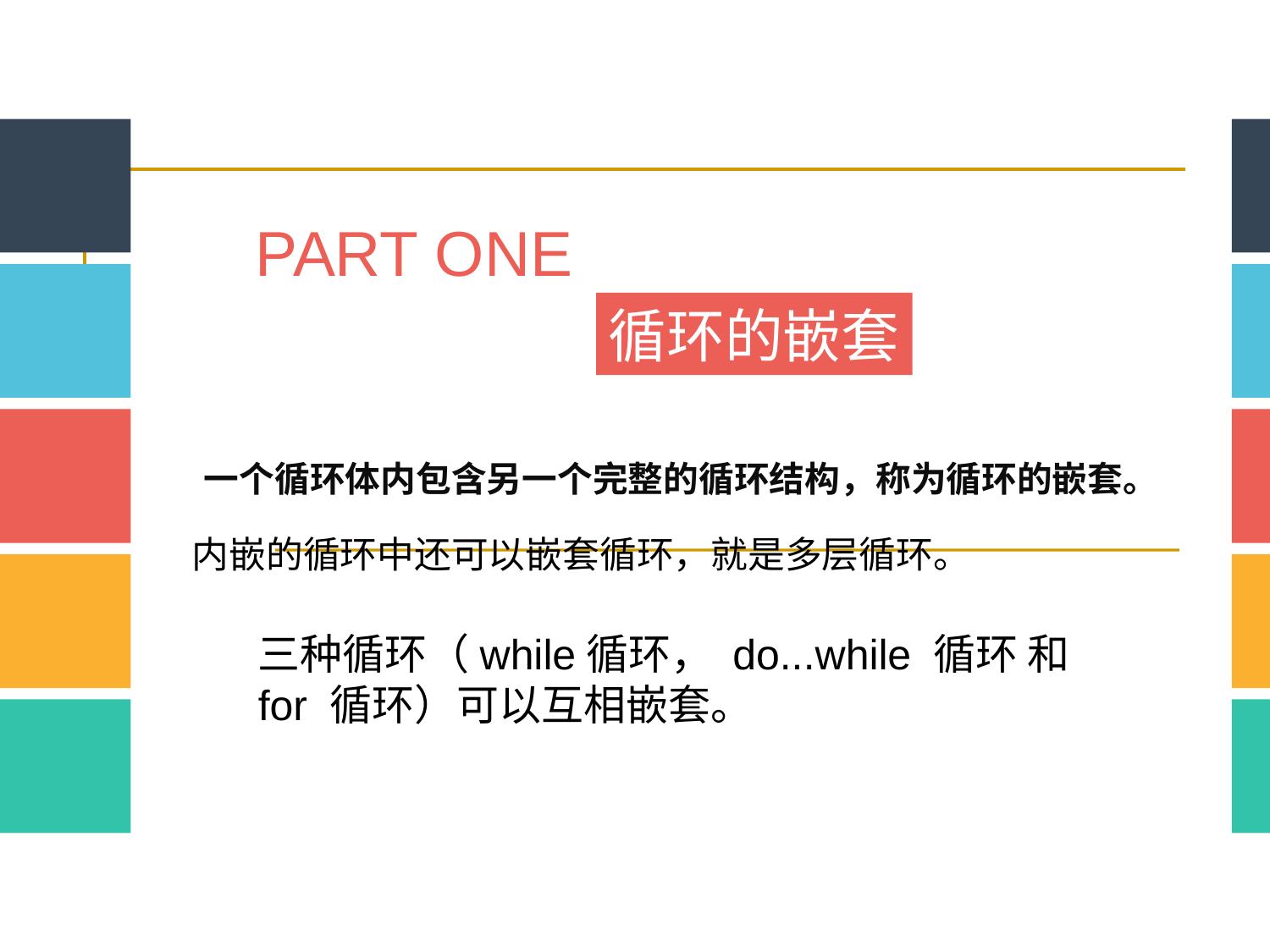

PART ONE

循环的嵌套

一个循环体内包含另一个完整的循环结构，称为循环的嵌套。
内嵌的循环中还可以嵌套循环，就是多层循环。

三种循环（while循环， do...while 循环 和 for 循环）可以互相嵌套。